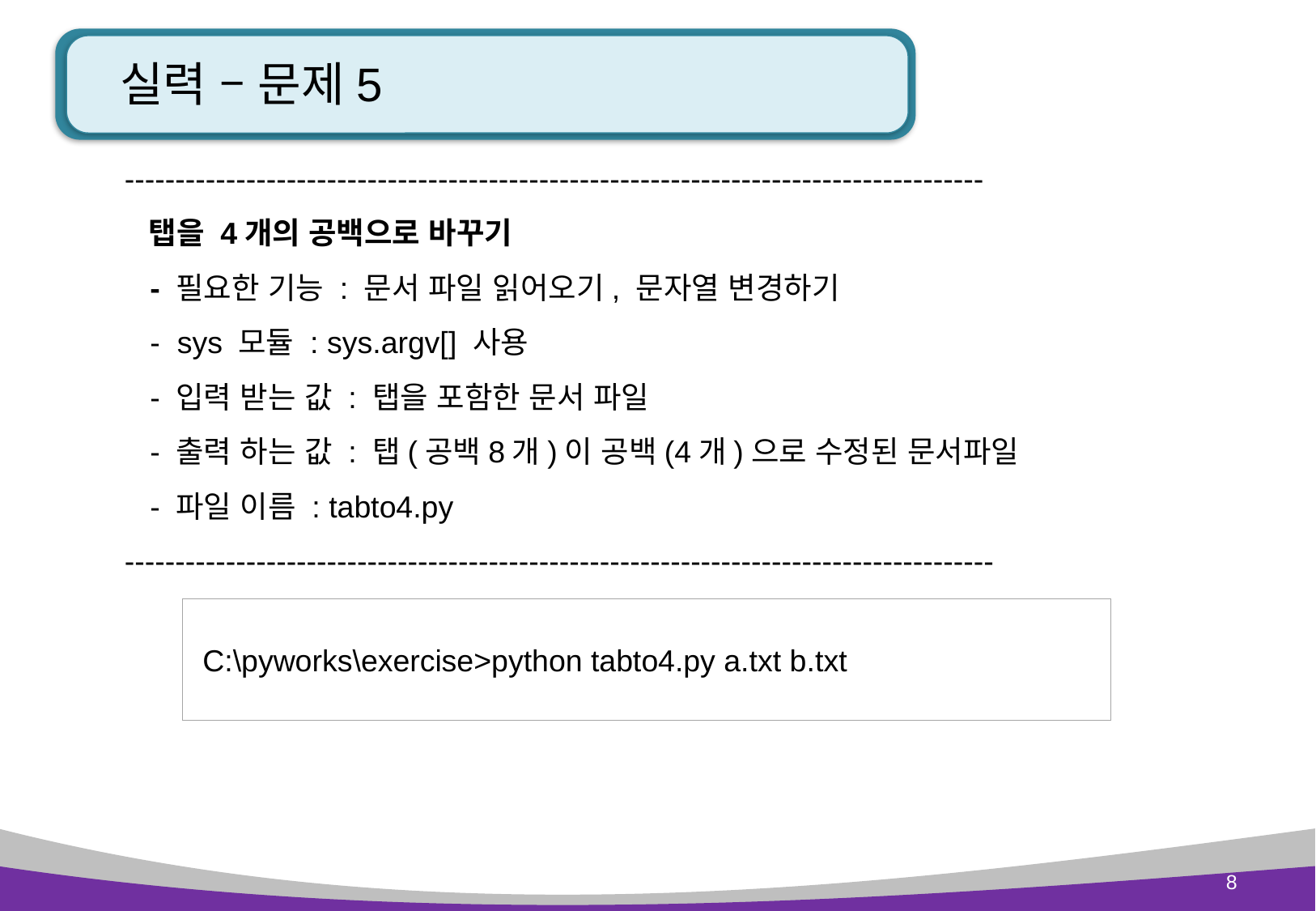

# 실력 – 문제5
-------------------------------------------------------------------------------------
  탭을 4개의 공백으로 바꾸기
   - 필요한 기능 : 문서 파일 읽어오기, 문자열 변경하기
   -  sys 모듈 : sys.argv[] 사용
   - 입력 받는 값 : 탭을 포함한 문서 파일
   - 출력 하는 값 : 탭(공백8개)이 공백(4개)으로 수정된 문서파일
   - 파일 이름 : tabto4.py
--------------------------------------------------------------------------------------

 C:\pyworks\exercise>python tabto4.py a.txt b.txt

8